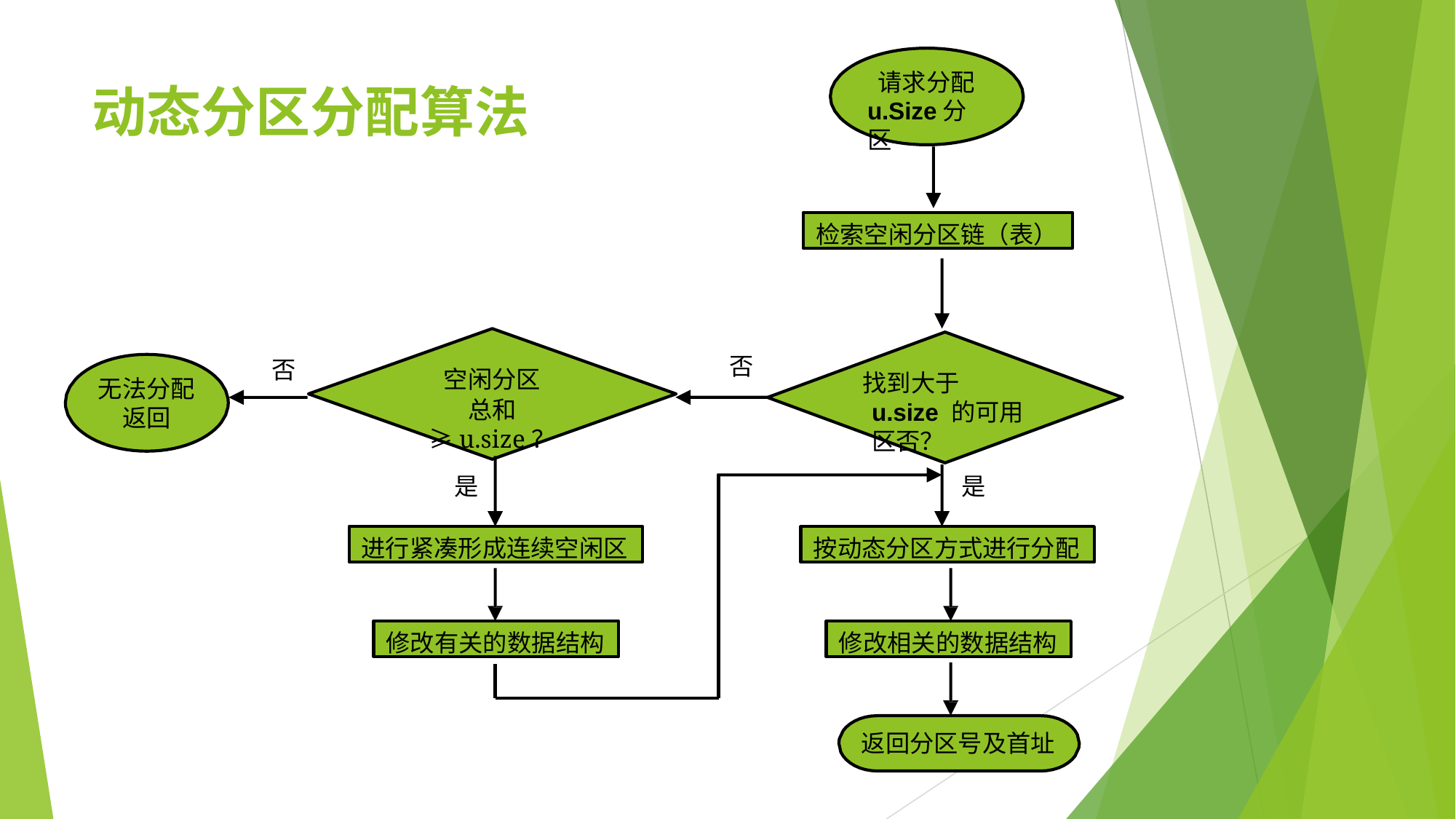

请求分配
u.Size分区
# 动态分区分配算法

检索空闲分区链（表）

否

否
空闲分区
总和≥u.size？
找到大于u.size 的可用区否？
无法分配 返回
是
是
进行紧凑形成连续空闲区
按动态分区方式进行分配

修改有关的数据结构
修改相关的数据结构

返回分区号及首址